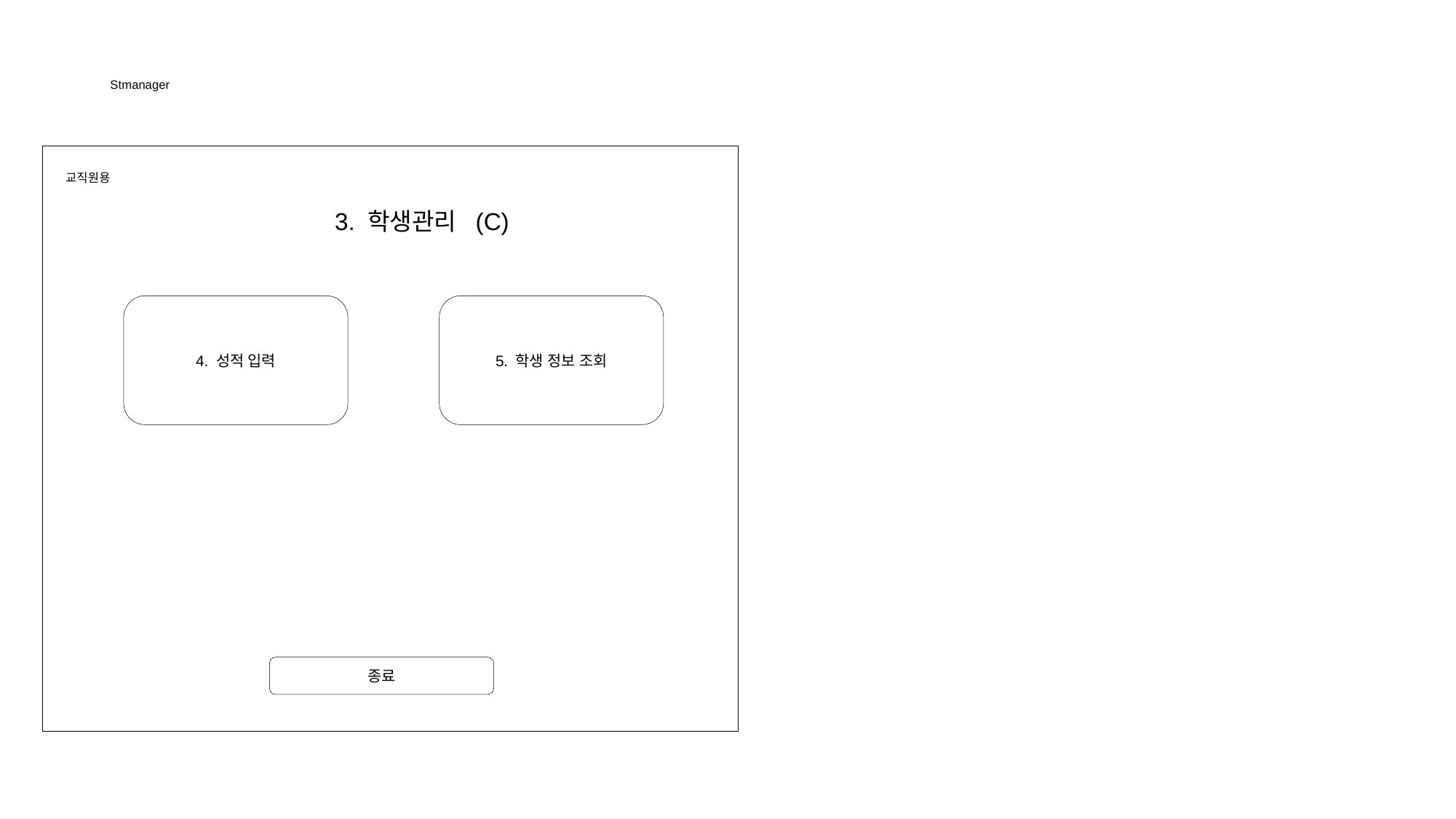

Stmanager

교직원용
3. 학생관리  (C)
4. 성적 입력
5. 학생 정보 조회
종료